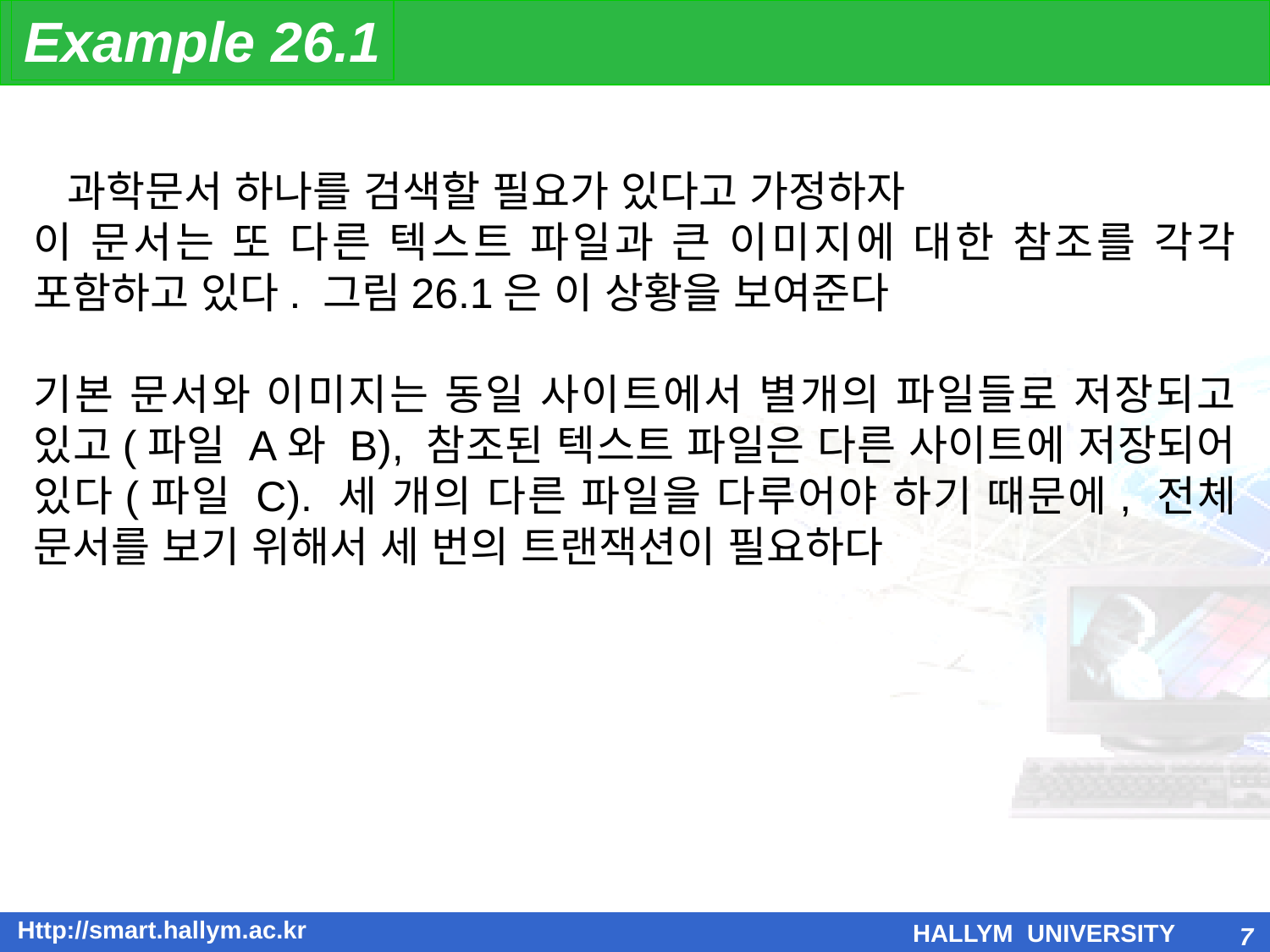

Example 26.1
  과학문서 하나를 검색할 필요가 있다고 가정하자
이 문서는 또 다른 텍스트 파일과 큰 이미지에 대한 참조를 각각 포함하고 있다. 그림26.1은 이 상황을 보여준다

기본 문서와 이미지는 동일 사이트에서 별개의 파일들로 저장되고 있고(파일 A와 B), 참조된 텍스트 파일은 다른 사이트에 저장되어 있다(파일 C). 세 개의 다른 파일을 다루어야 하기 때문에, 전체 문서를 보기 위해서 세 번의 트랜잭션이 필요하다
7